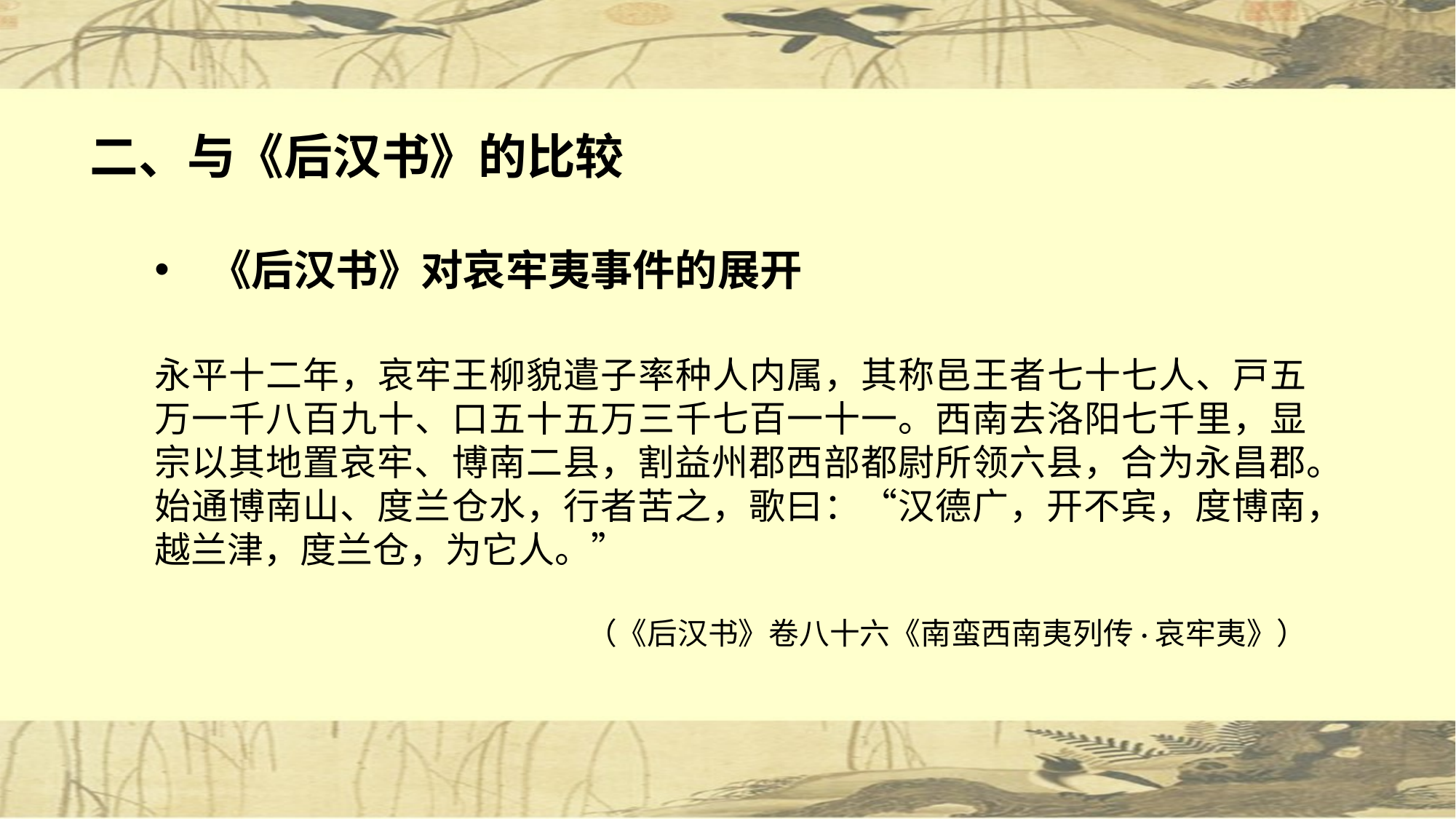

二、与《后汉书》的比较
《后汉书》对哀牢夷事件的展开

永平十二年，哀牢王柳貌遣子率种人内属，其称邑王者七十七人、戸五万一千八百九十、口五十五万三千七百一十一。西南去洛阳七千里，显宗以其地置哀牢、博南二县，割益州郡西部都尉所领六县，合为永昌郡。始通博南山、度兰仓水，行者苦之，歌曰：“汉德广，开不宾，度博南，越兰津，度兰仓，为它人。”

（《后汉书》卷八十六《南蛮西南夷列传·哀牢夷》）